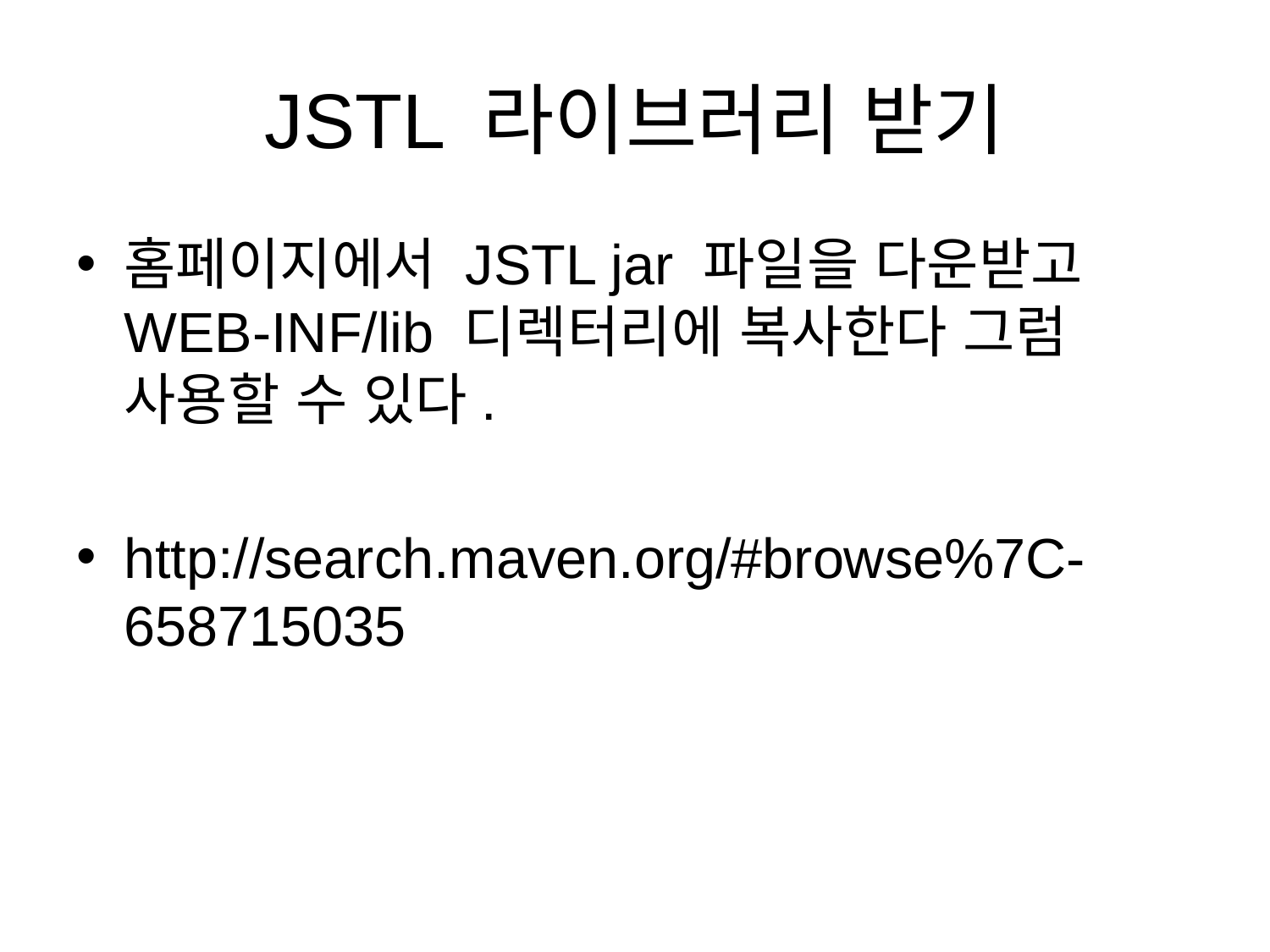

# JSTL 라이브러리 받기
홈페이지에서 JSTL jar 파일을 다운받고 WEB-INF/lib 디렉터리에 복사한다 그럼 사용할 수 있다.

http://search.maven.org/#browse%7C-658715035